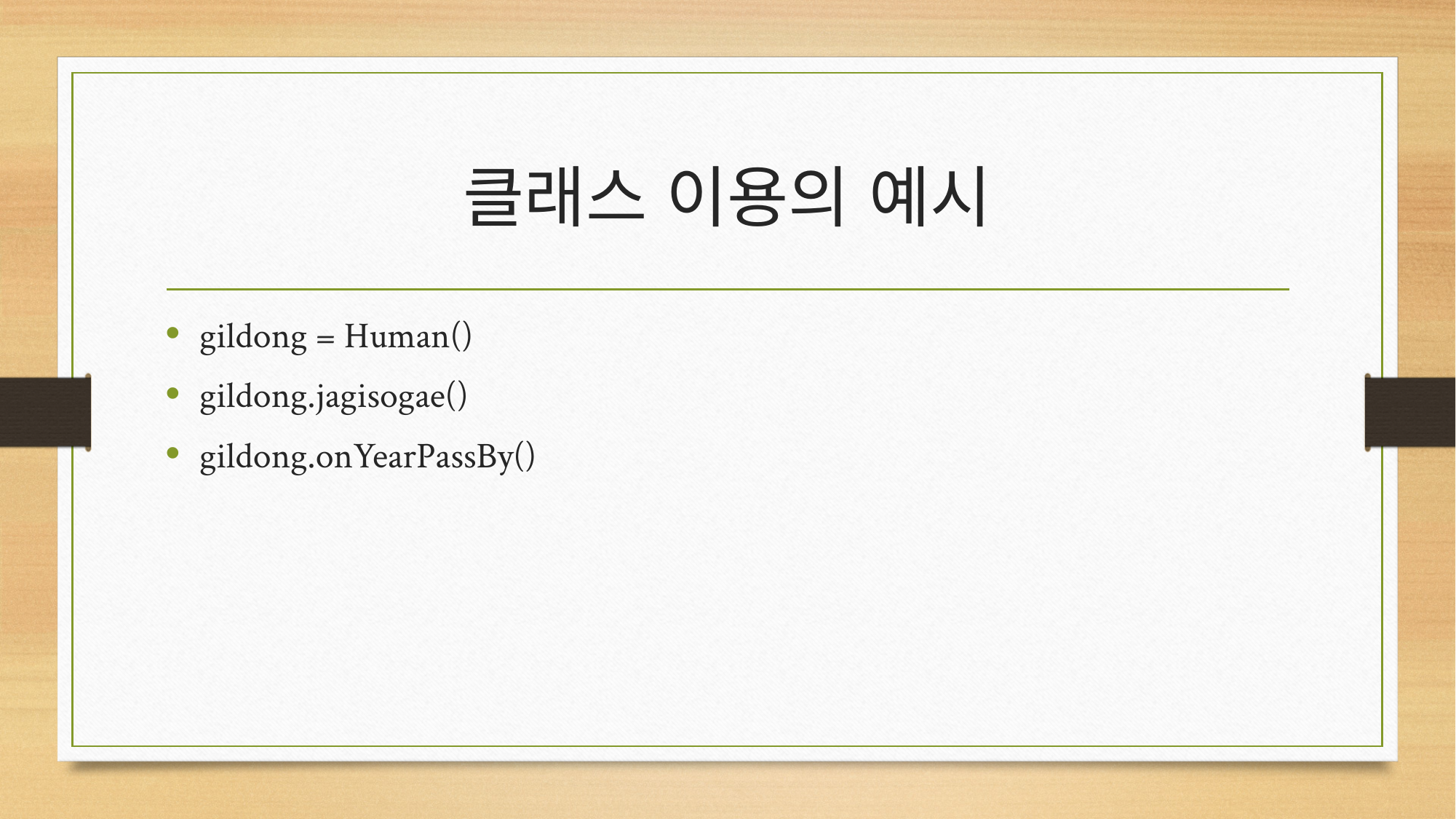

# 클래스 이용의 예시
gildong = Human()
gildong.jagisogae()
gildong.onYearPassBy()